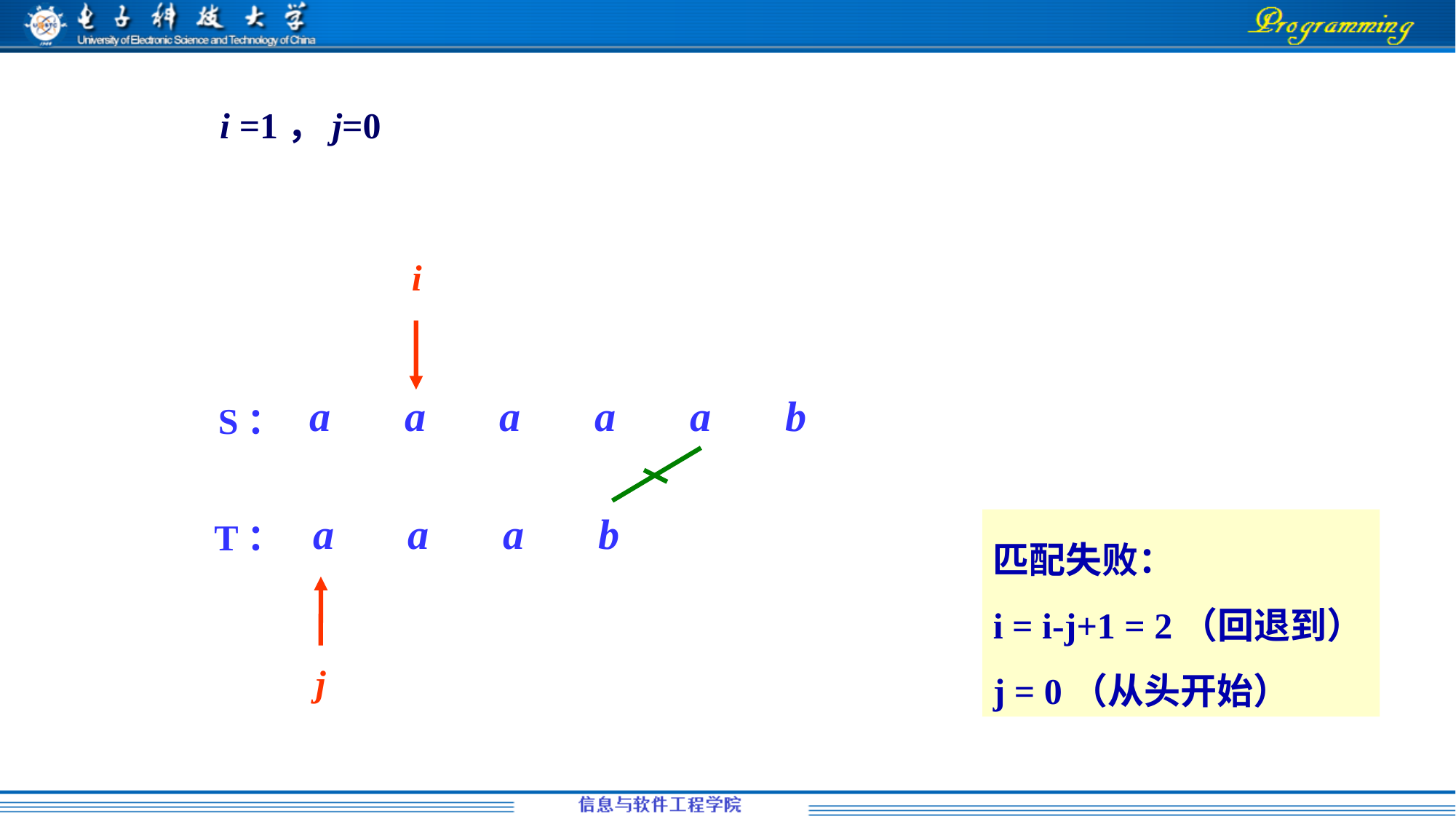

i =1，j=0
i

j

a       a       a       a       a       b
S：

a       a       a       b
T：
匹配失败：
i = i-j+1 = 2（回退到）
j = 0（从头开始）